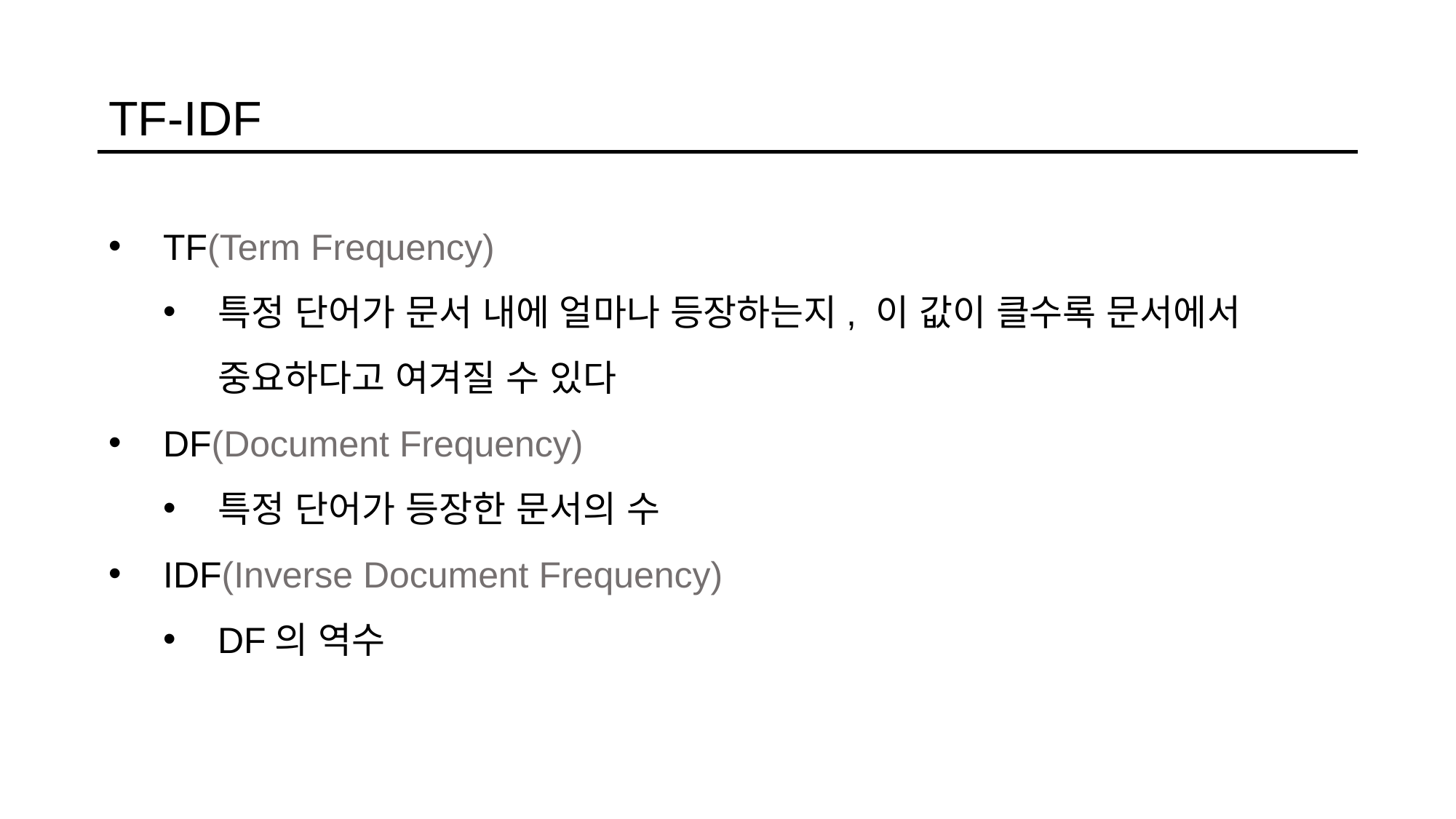

TF-IDF
TF(Term Frequency)
특정 단어가 문서 내에 얼마나 등장하는지, 이 값이 클수록 문서에서 중요하다고 여겨질 수 있다
DF(Document Frequency)
특정 단어가 등장한 문서의 수
IDF(Inverse Document Frequency)
DF의 역수